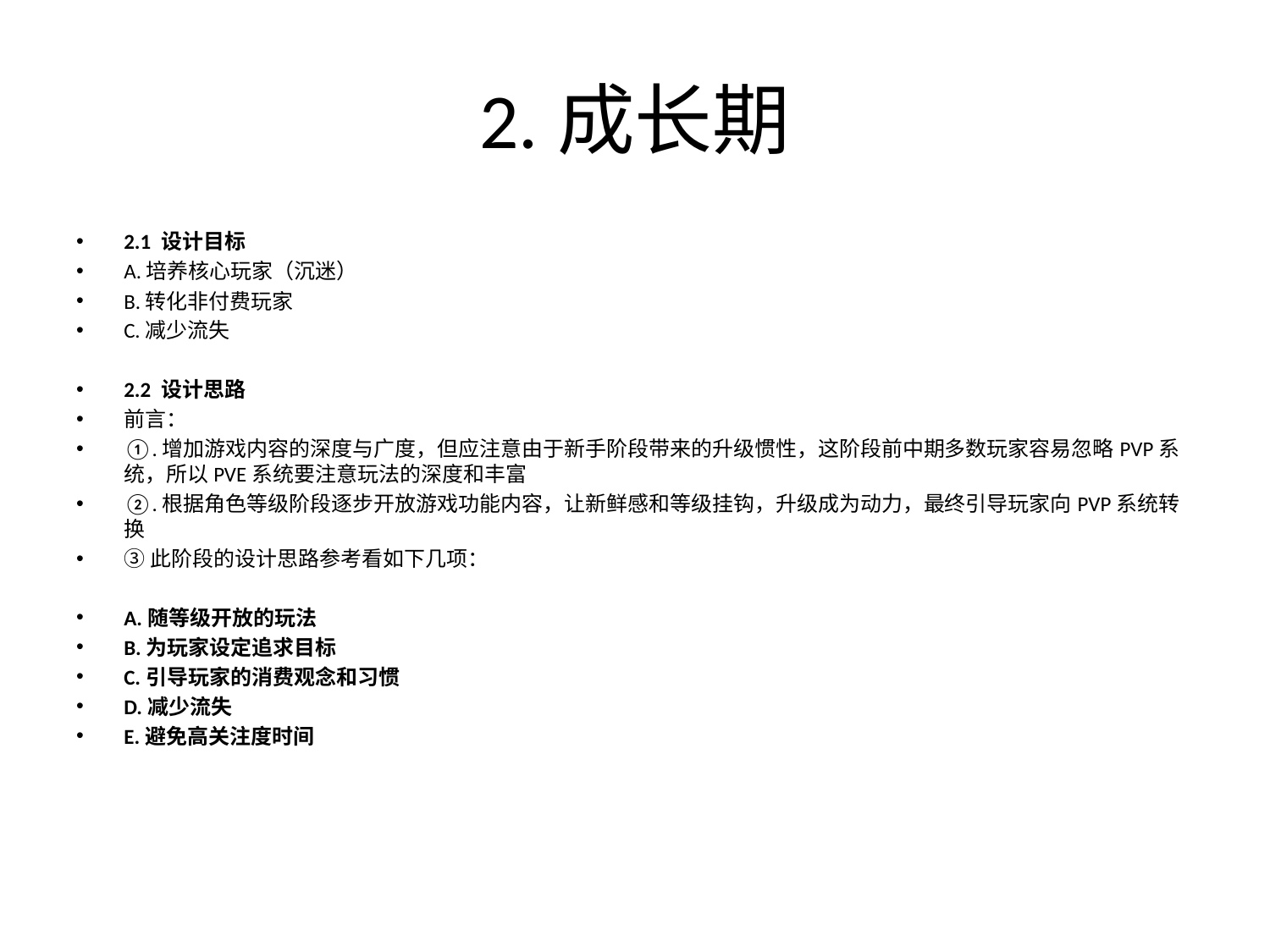

# 2.成长期
2.1 设计目标
A.培养核心玩家（沉迷）
B.转化非付费玩家
C.减少流失

2.2 设计思路
前言：
①.增加游戏内容的深度与广度，但应注意由于新手阶段带来的升级惯性，这阶段前中期多数玩家容易忽略PVP系统，所以PVE系统要注意玩法的深度和丰富
②.根据角色等级阶段逐步开放游戏功能内容，让新鲜感和等级挂钩，升级成为动力，最终引导玩家向PVP系统转换
③此阶段的设计思路参考看如下几项：

A.随等级开放的玩法
B.为玩家设定追求目标
C.引导玩家的消费观念和习惯
D.减少流失
E.避免高关注度时间